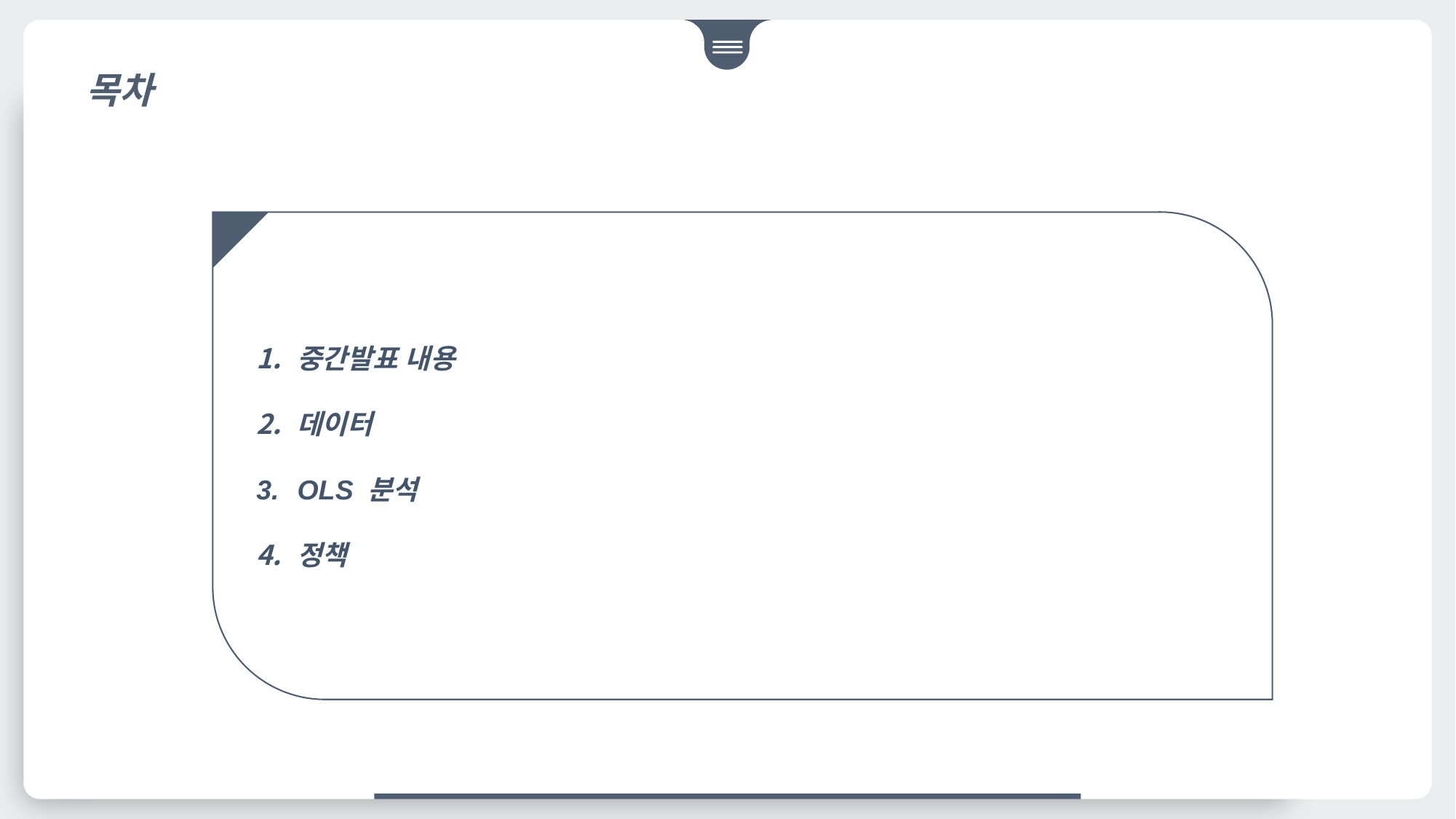

목차

중간발표 내용

데이터

OLS 분석

정책